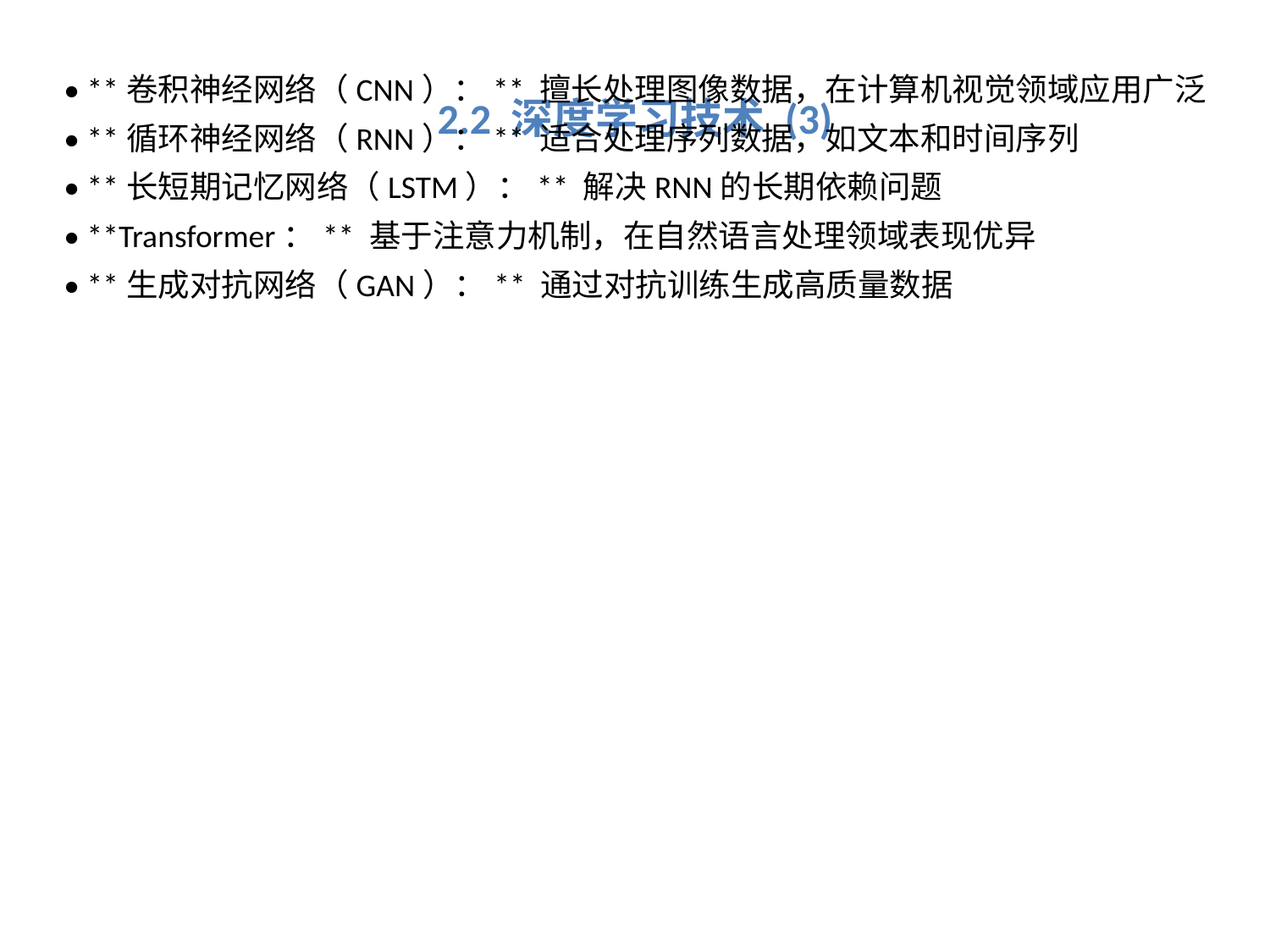

# 2.2 深度学习技术 (3)

• **卷积神经网络（CNN）：** 擅长处理图像数据，在计算机视觉领域应用广泛
• **循环神经网络（RNN）：** 适合处理序列数据，如文本和时间序列
• **长短期记忆网络（LSTM）：** 解决RNN的长期依赖问题
• **Transformer：** 基于注意力机制，在自然语言处理领域表现优异
• **生成对抗网络（GAN）：** 通过对抗训练生成高质量数据